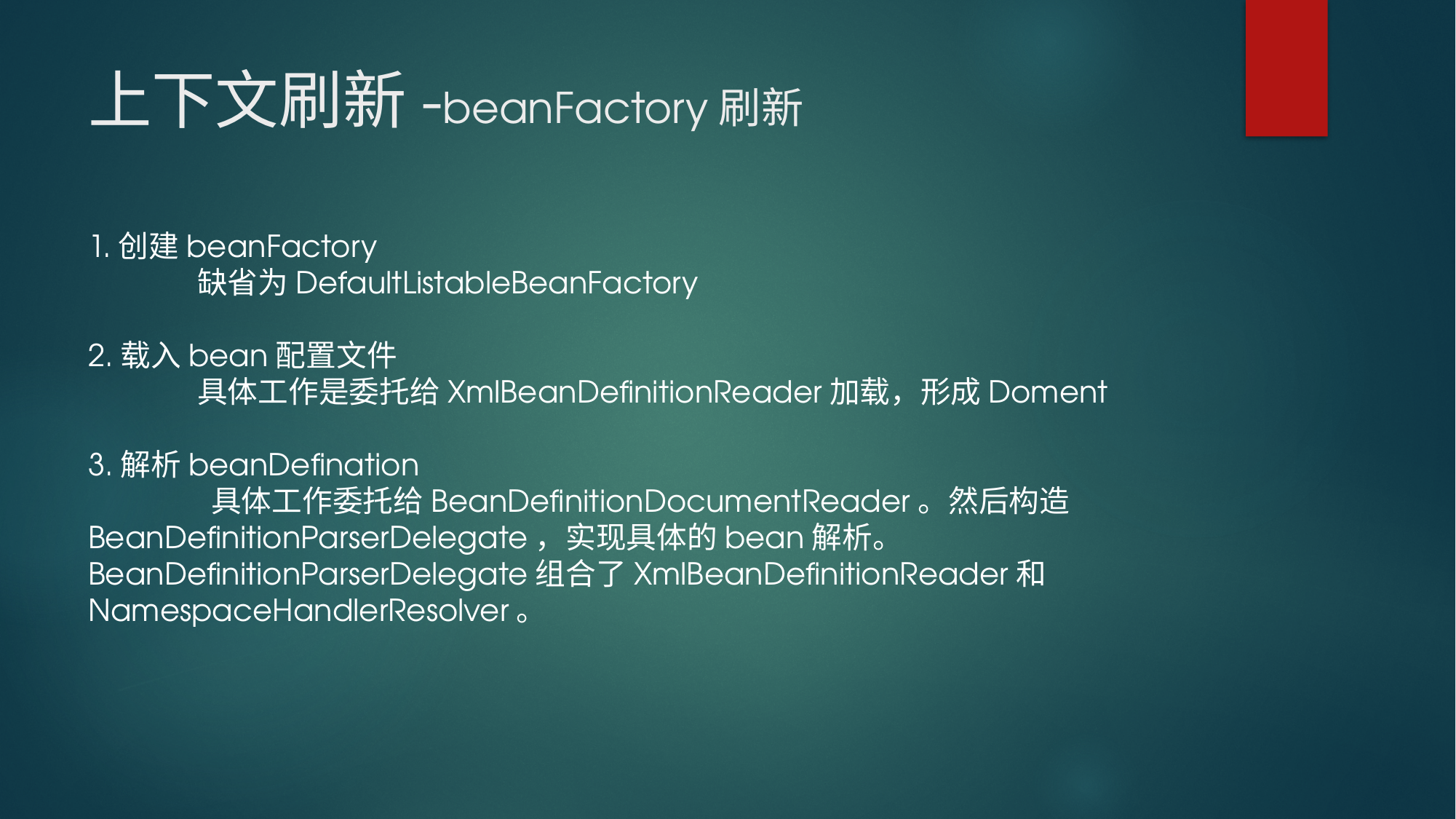

# 上下文刷新-beanFactory刷新
1.创建beanFactory
	缺省为DefaultListableBeanFactory

2.载入bean配置文件
	具体工作是委托给XmlBeanDefinitionReader加载，形成Doment

3.解析beanDefination
	 具体工作委托给BeanDefinitionDocumentReader。然后构造BeanDefinitionParserDelegate，实现具体的bean解析。 BeanDefinitionParserDelegate组合了XmlBeanDefinitionReader和NamespaceHandlerResolver。